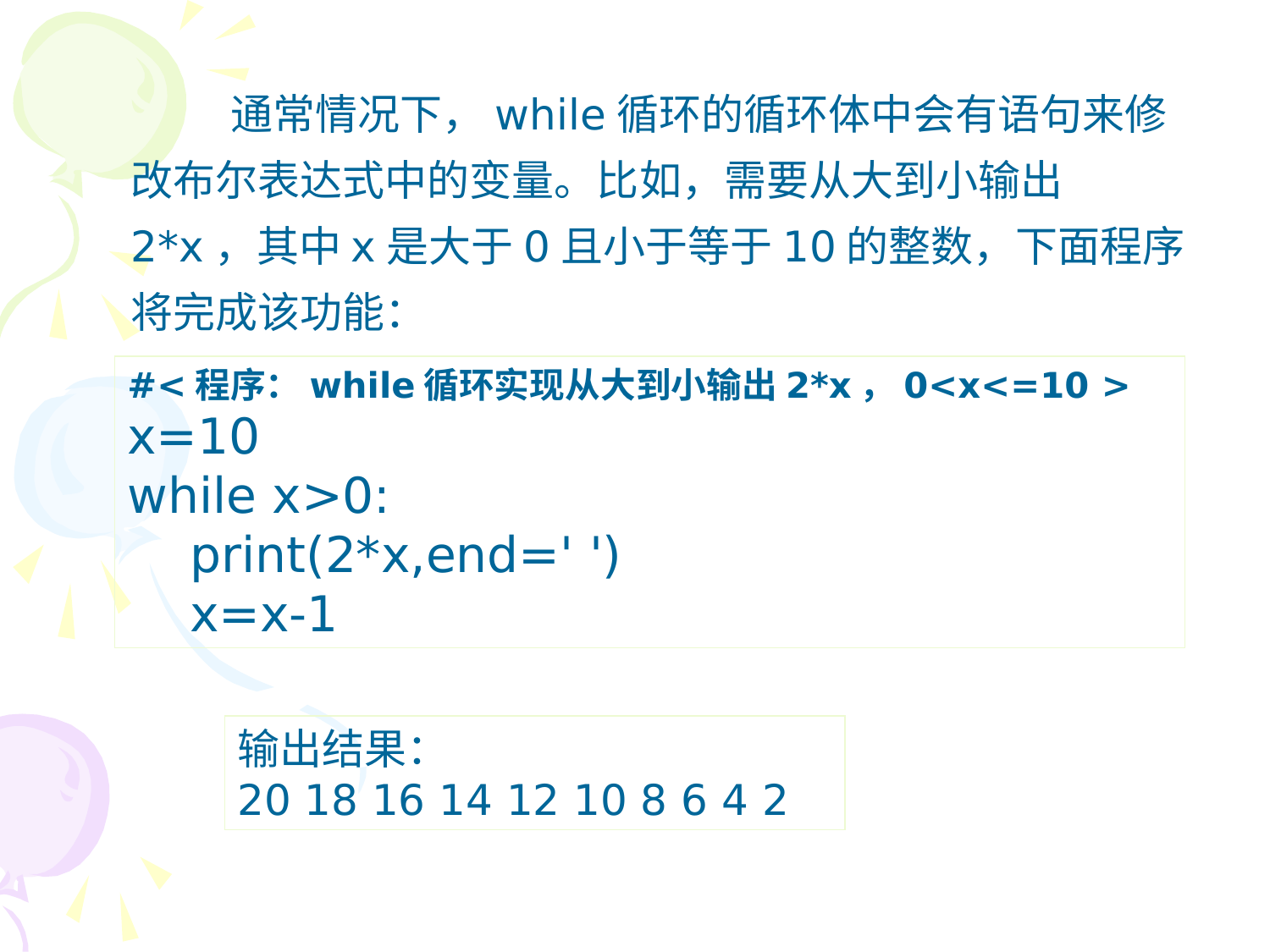

通常情况下，while循环的循环体中会有语句来修改布尔表达式中的变量。比如，需要从大到小输出2*x，其中x是大于0且小于等于10的整数，下面程序将完成该功能：
#<程序：while循环实现从大到小输出2*x，0<x<=10 >
x=10
while x>0:
    print(2*x,end=' ')
    x=x-1
输出结果：
20 18 16 14 12 10 8 6 4 2